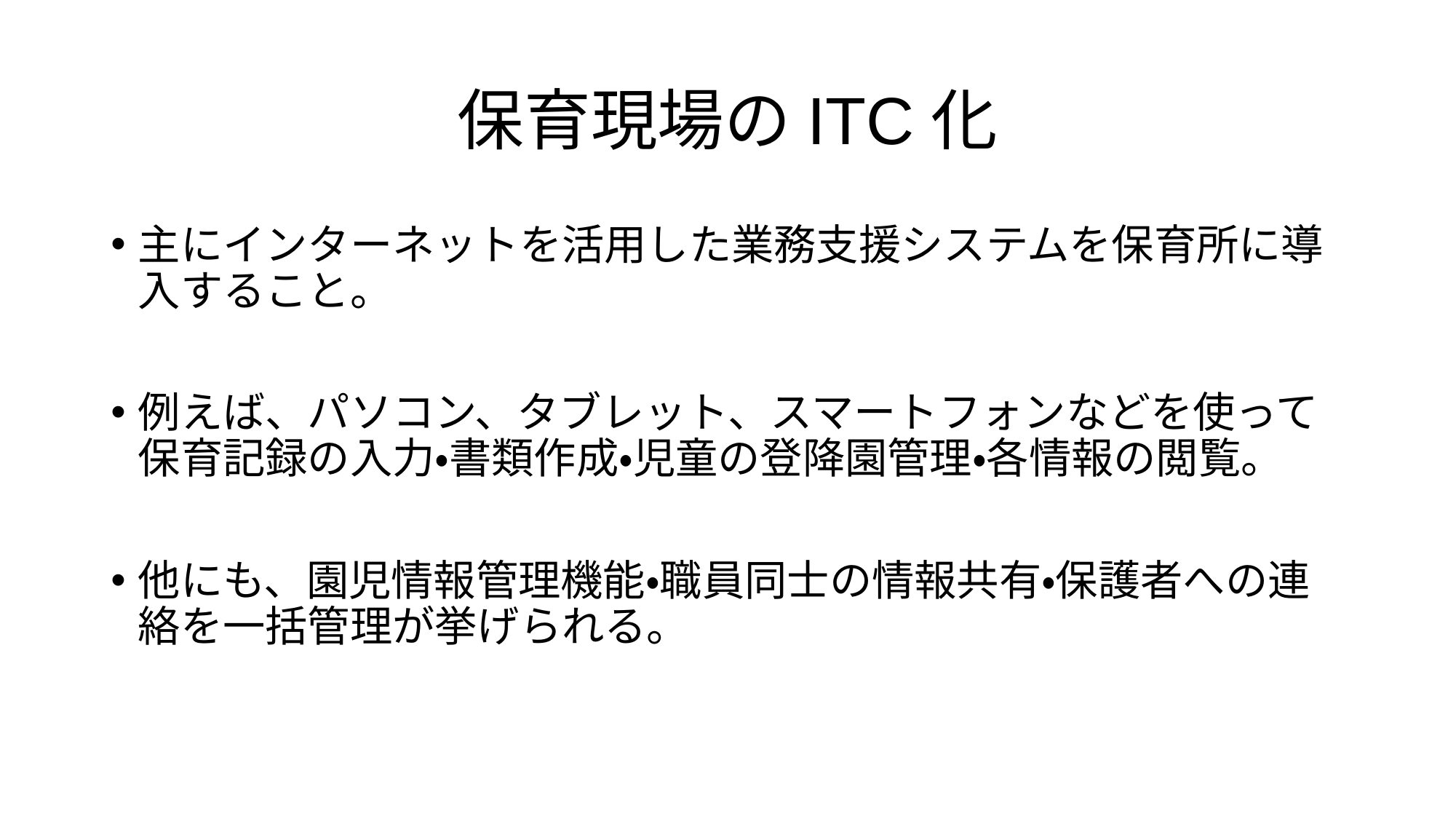

# 保育現場のITC化
主にインターネットを活用した業務支援システムを保育所に導入すること。

例えば、パソコン、タブレット、スマートフォンなどを使って保育記録の入力・書類作成・児童の登降園管理・各情報の閲覧。

他にも、園児情報管理機能・職員同士の情報共有・保護者への連絡を一括管理が挙げられる。